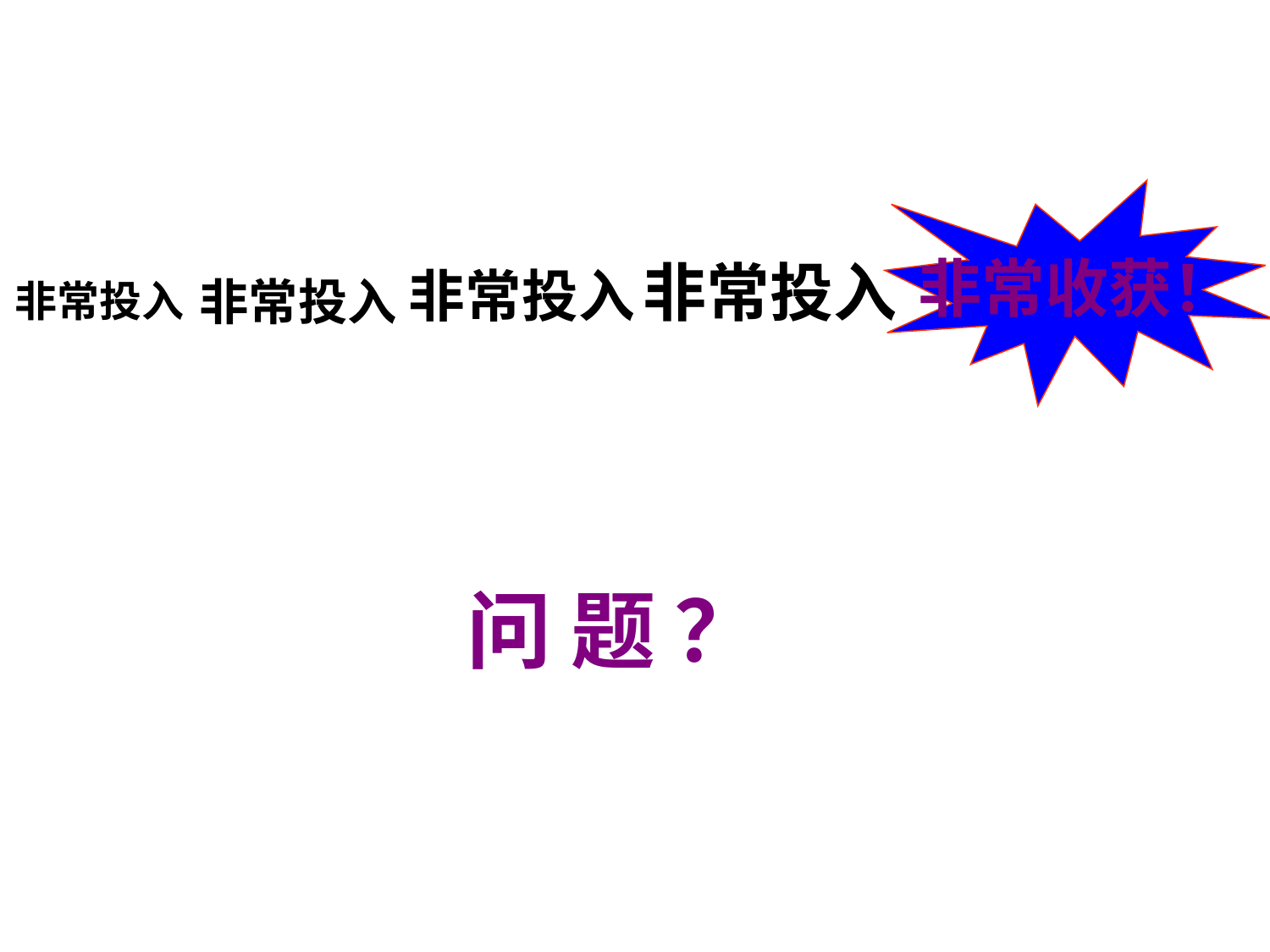

非常收获！
非常投入
非常投入
非常投入
非常投入
问 题 ？